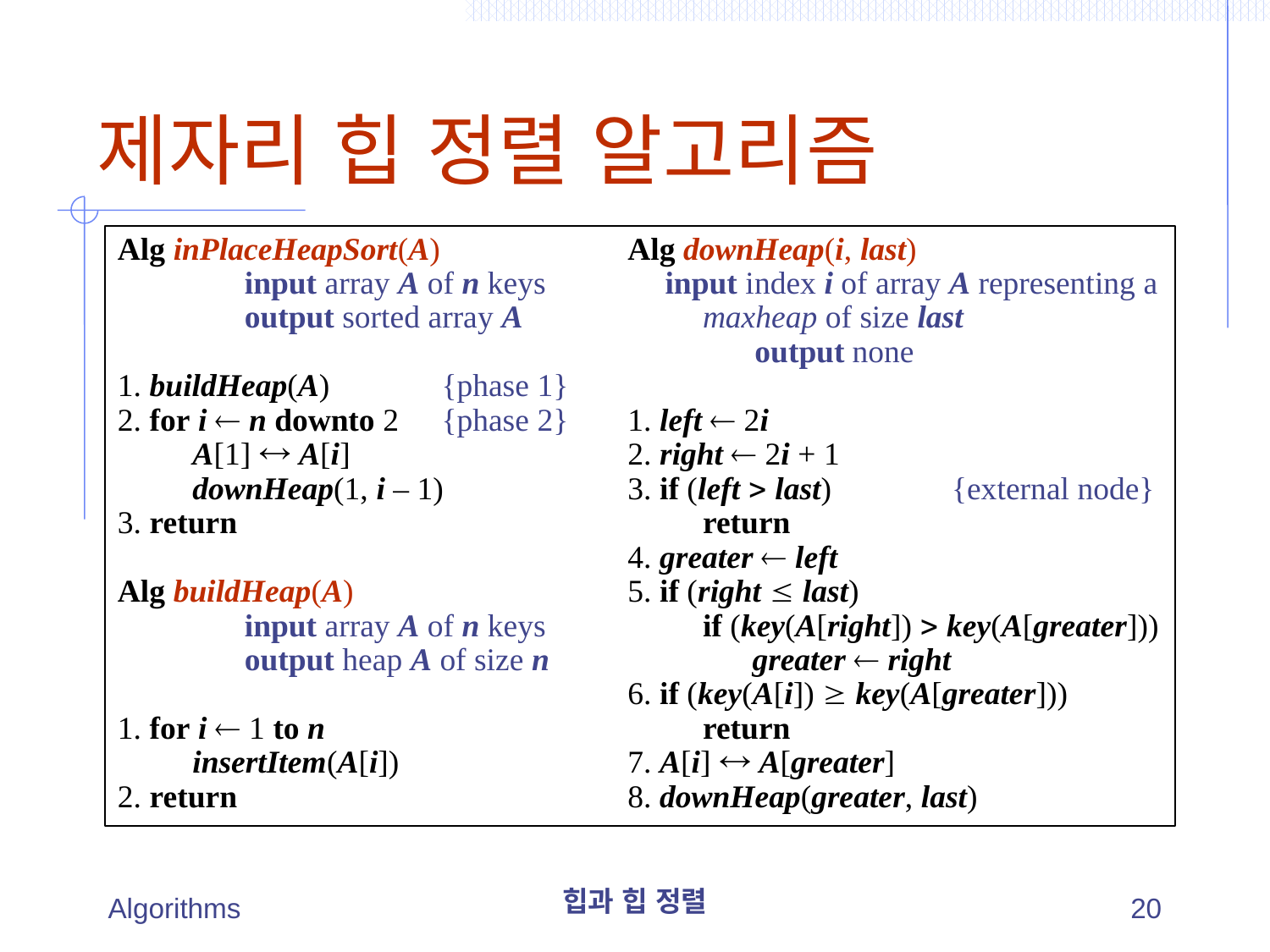

# 제자리 힙 정렬 알고리즘

Alg inPlaceHeapSort(A)
	input array A of n keys
	output sorted array A

1. buildHeap(A)			{phase 1}
2. for i ← n downto 2	{phase 2}
		A[1] ↔ A[i]
		downHeap(1, i – 1)
3. return

Alg buildHeap(A)
	input array A of n keys
	output heap A of size n

1. for i ← 1 to n
		insertItem(A[i])
2. return
Alg downHeap(i, last)
	input index i of array A representing a 		maxheap of size last
	output none

1. left ← 2i
2. right ← 2i + 1
3. if (left > last)			{external node}
		return
4. greater ← left
5. if (right ≤ last)
		if (key(A[right]) > key(A[greater]))
			greater ← right
6. if (key(A[i]) ≥ key(A[greater]))
		return
7. A[i] ↔ A[greater]
8. downHeap(greater, last)
Algorithms
힙과 힙 정렬
20